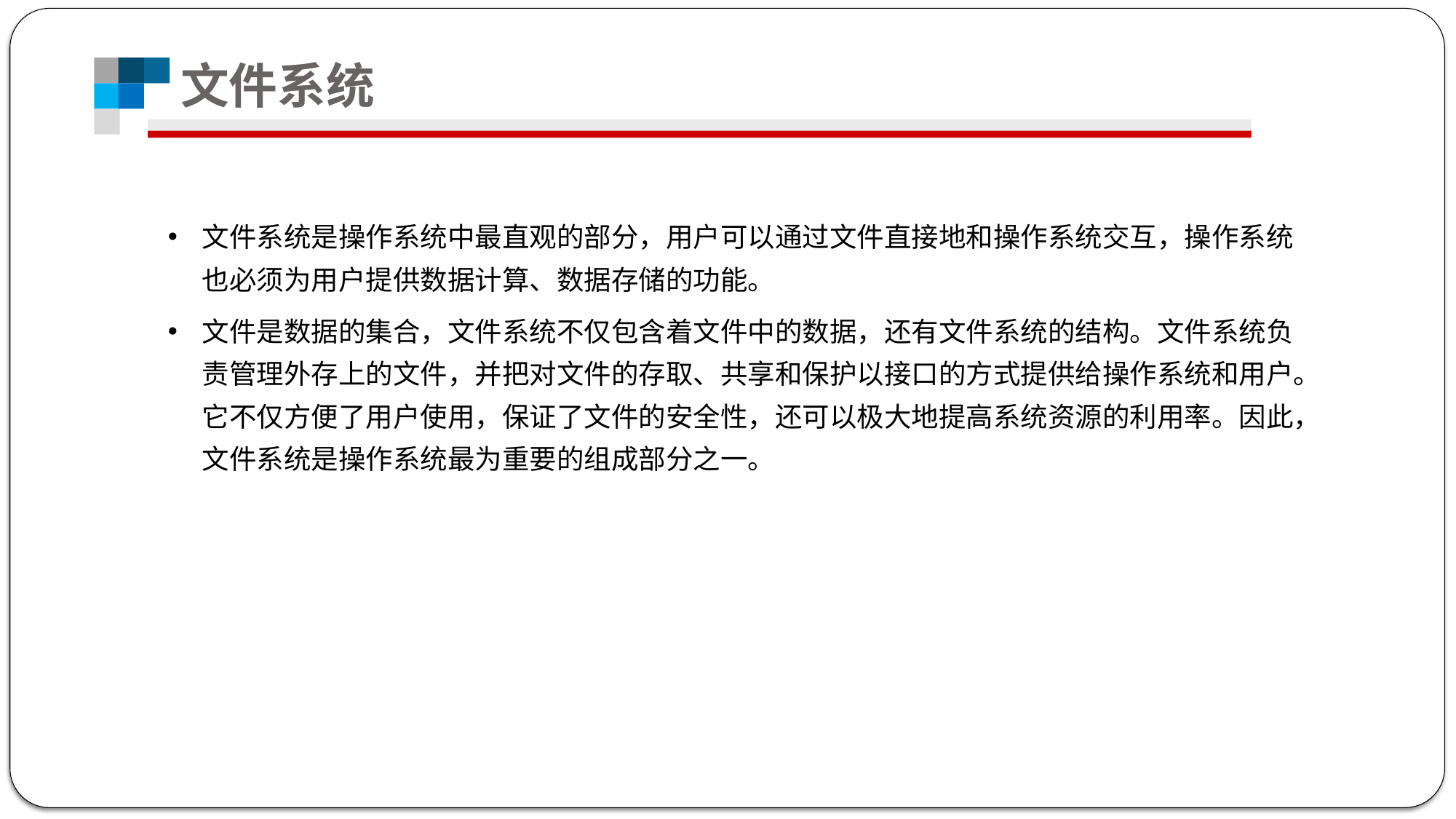

# 文件系统
文件系统是操作系统中最直观的部分，用户可以通过文件直接地和操作系统交互，操作系统也必须为用户提供数据计算、数据存储的功能。
文件是数据的集合，文件系统不仅包含着文件中的数据，还有文件系统的结构。文件系统负责管理外存上的文件，并把对文件的存取、共享和保护以接口的方式提供给操作系统和用户。它不仅方便了用户使用，保证了文件的安全性，还可以极大地提高系统资源的利用率。因此，文件系统是操作系统最为重要的组成部分之一。